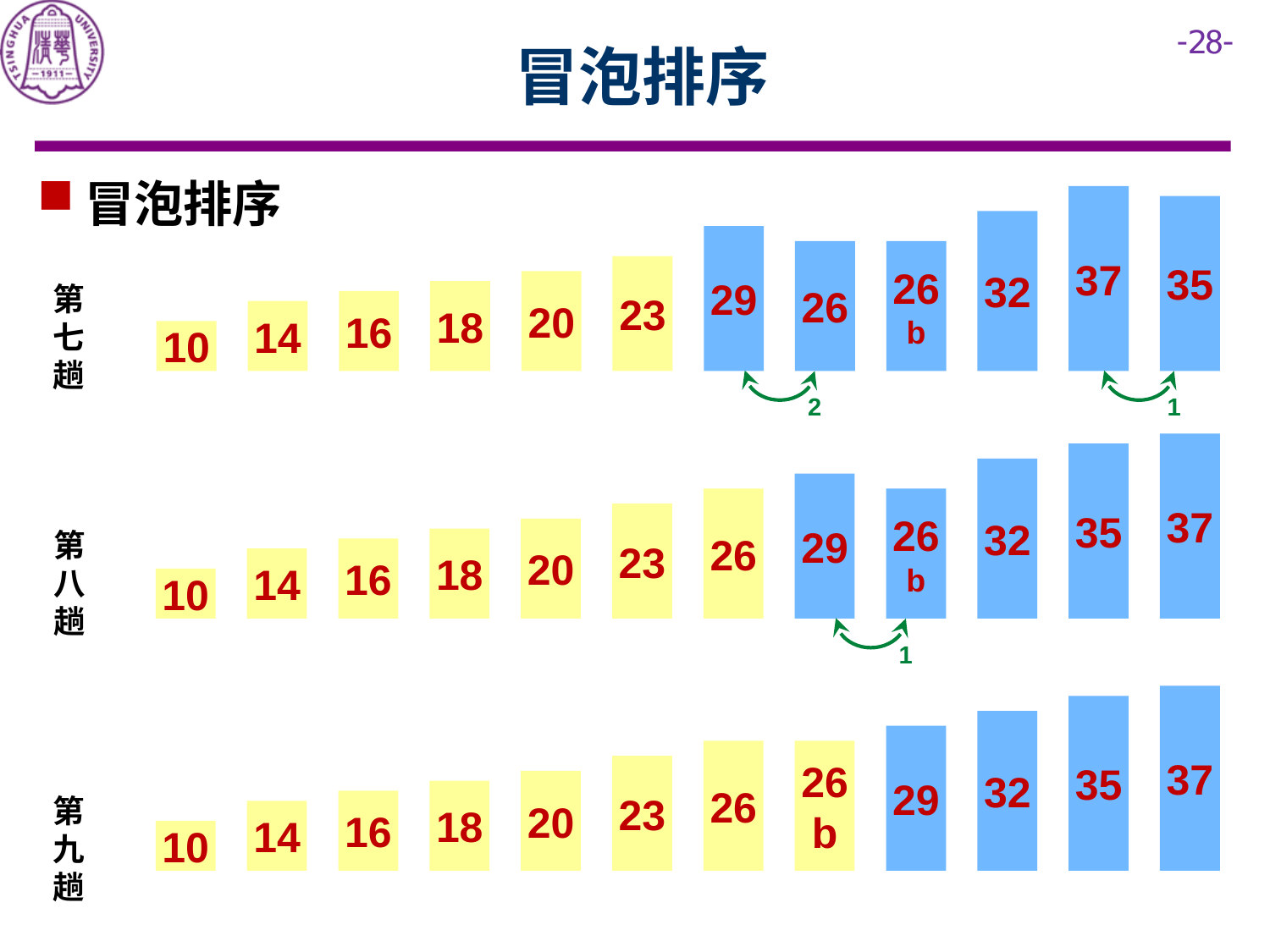

# 冒泡排序
冒泡排序
37
35
32
29
26
26
b
23
20
第七趟
18
16
14
10

2
1
37
35
32
29
26
26
b
23
20
第八趟
18
16
14
10

1
37
35
32
29
26
26
b
23
20
18
第九趟
16
14
10